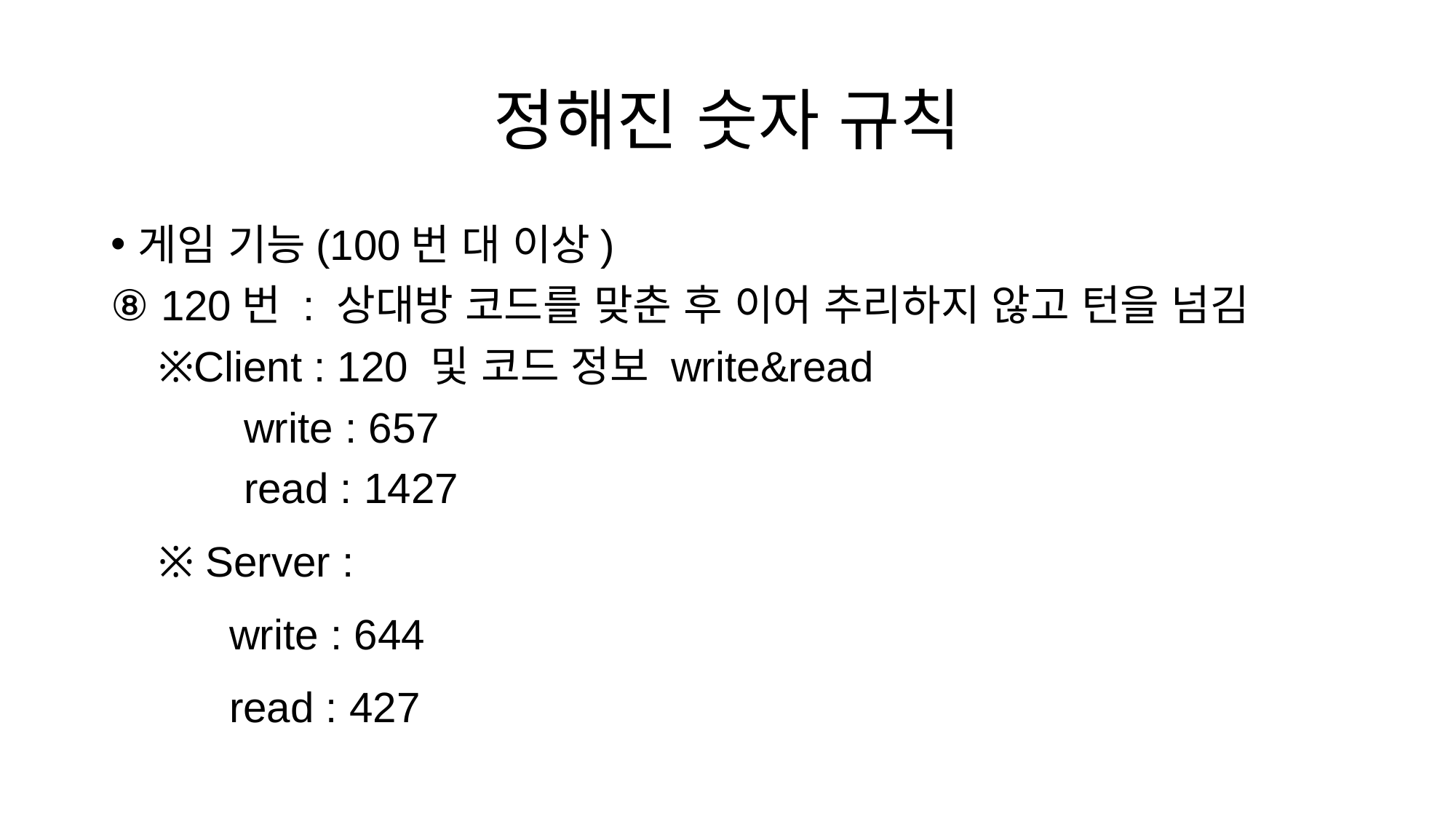

# 정해진 숫자 규칙
게임 기능(100번 대 이상)
⑧ 120번 : 상대방 코드를 맞춘 후 이어 추리하지 않고 턴을 넘김
    ※Client : 120 및 코드 정보 write&read
     	  write : 657
    	  read : 1427
    ※ Server :
          write : 644
          read : 427